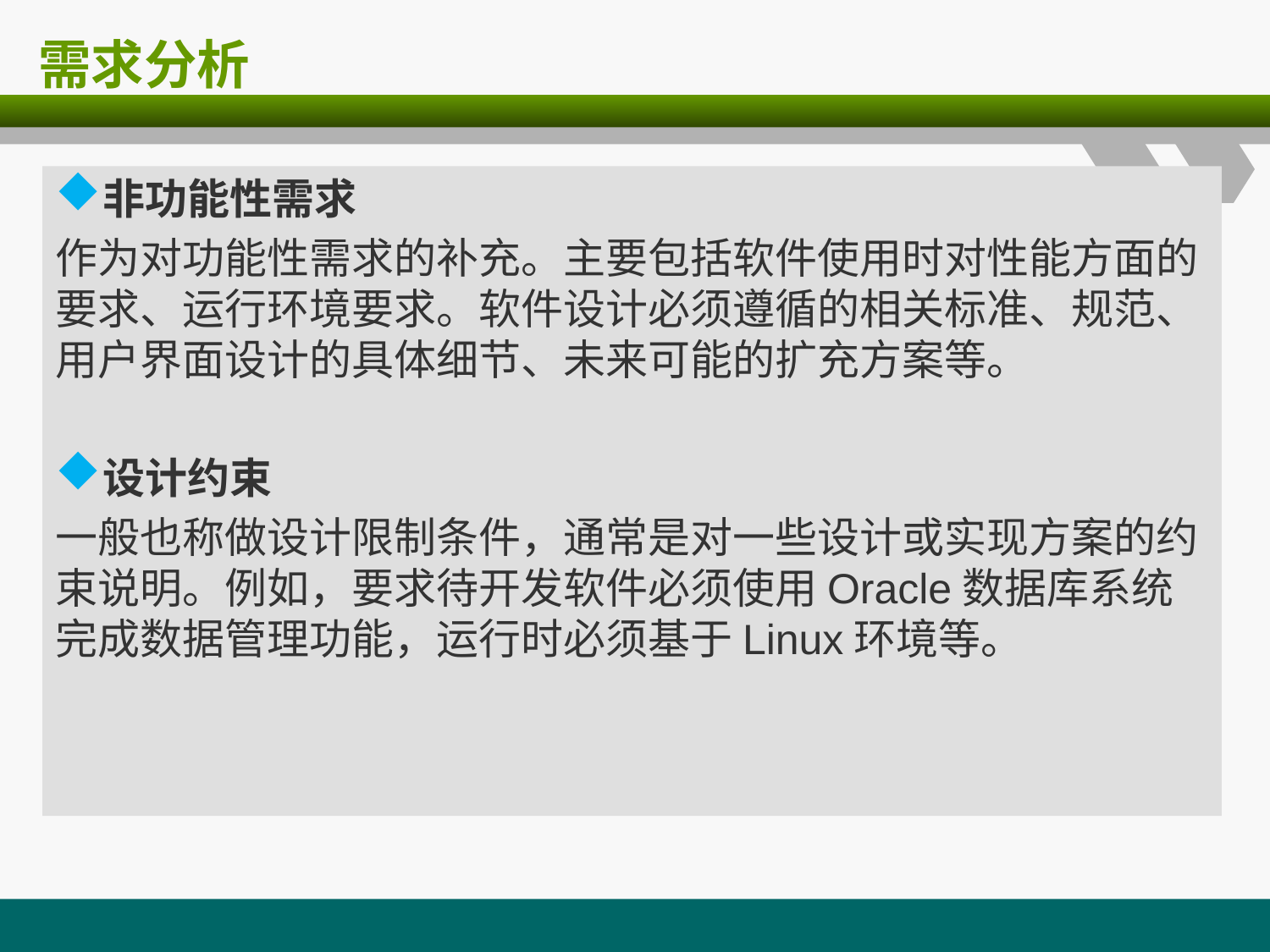

# 需求分析
非功能性需求
作为对功能性需求的补充。主要包括软件使用时对性能方面的要求、运行环境要求。软件设计必须遵循的相关标准、规范、用户界面设计的具体细节、未来可能的扩充方案等。

设计约束
一般也称做设计限制条件，通常是对一些设计或实现方案的约束说明。例如，要求待开发软件必须使用Oracle数据库系统完成数据管理功能，运行时必须基于Linux环境等。